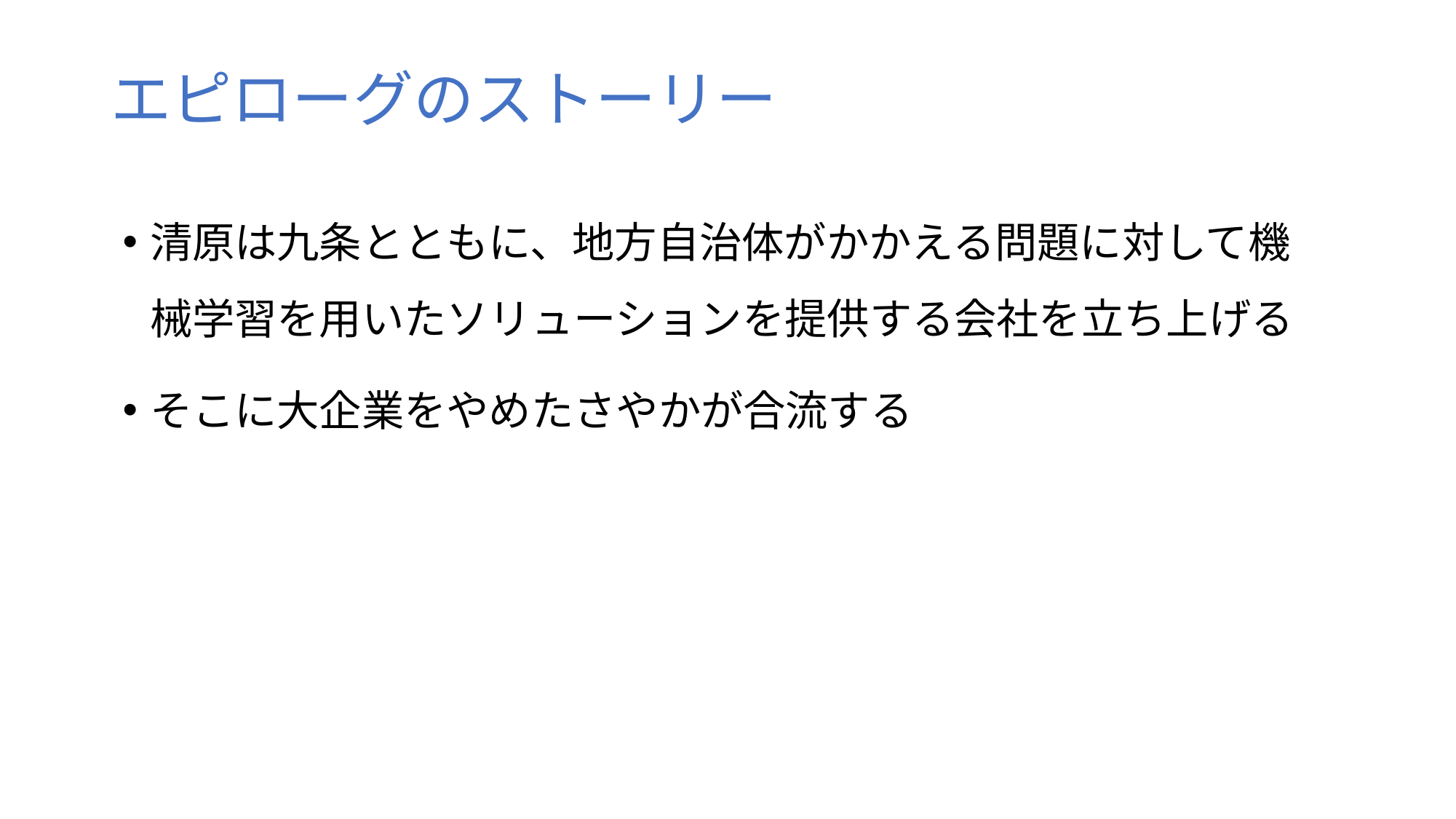

# エピローグのストーリー
清原は九条とともに、地方自治体がかかえる問題に対して機械学習を用いたソリューションを提供する会社を立ち上げる
そこに大企業をやめたさやかが合流する